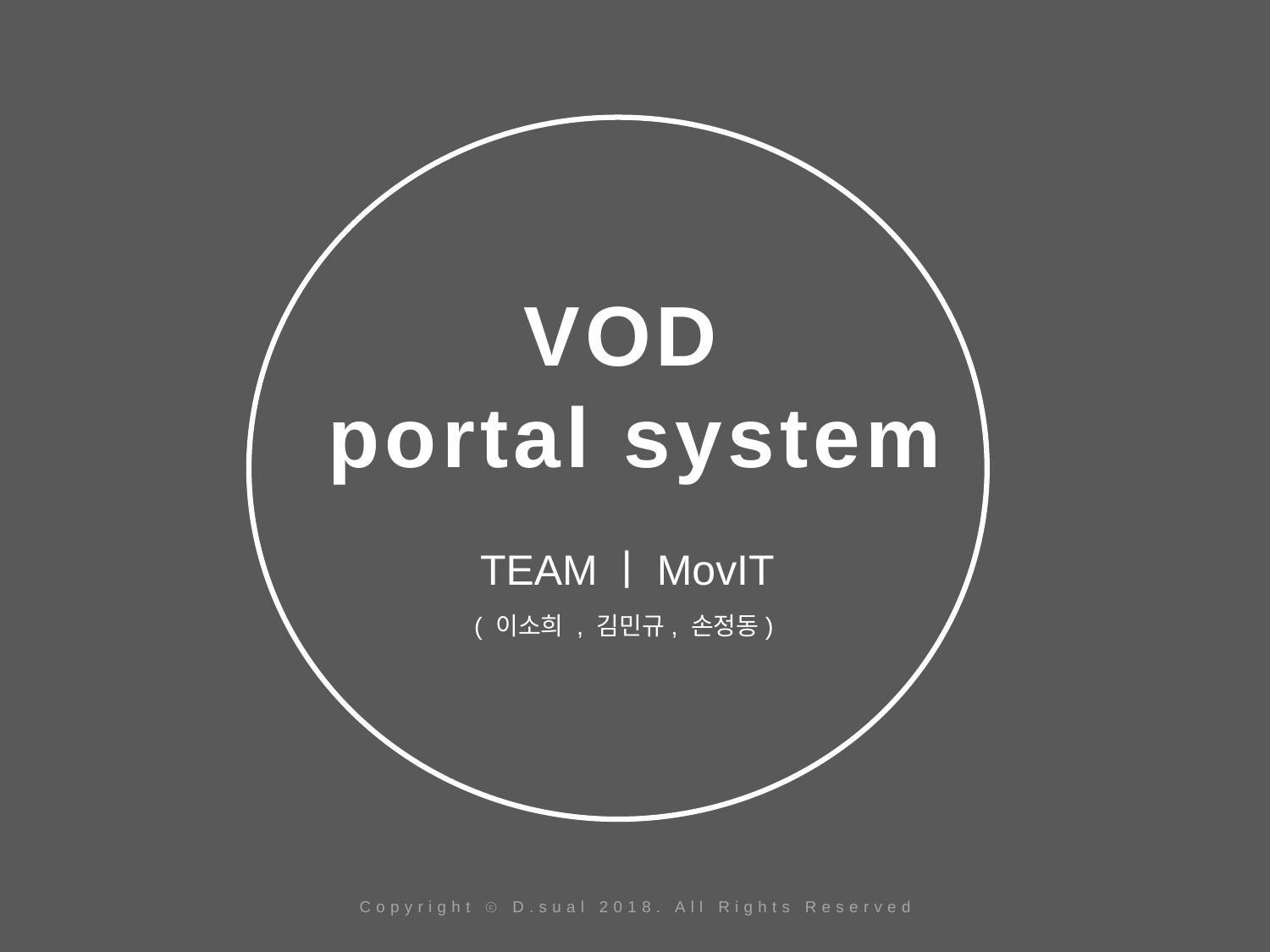

VOD
portal system

TEAMㅣMovIT

( 이소희 , 김민규, 손정동)